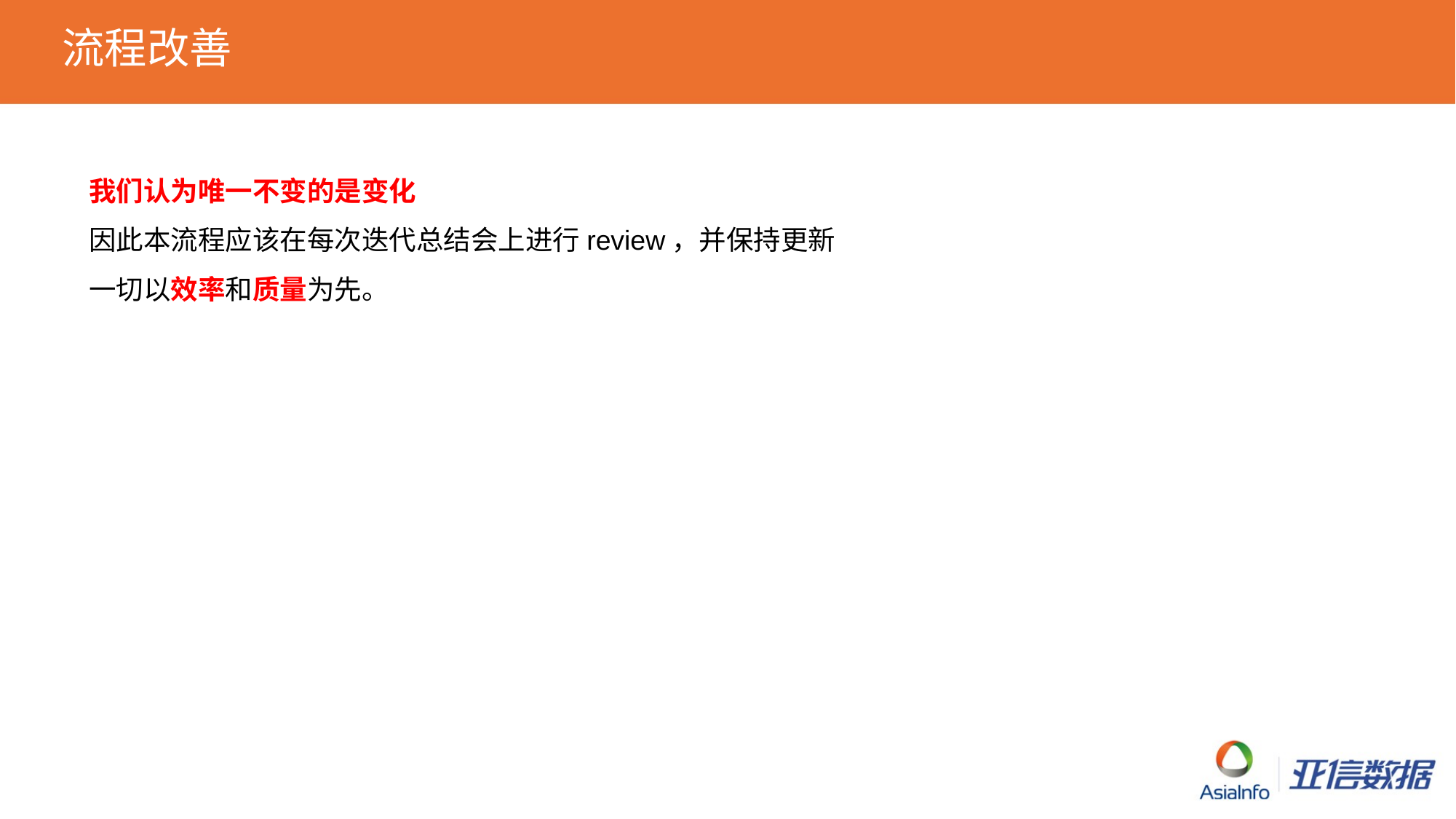

# 流程改善
我们认为唯一不变的是变化
因此本流程应该在每次迭代总结会上进行review，并保持更新
一切以效率和质量为先。